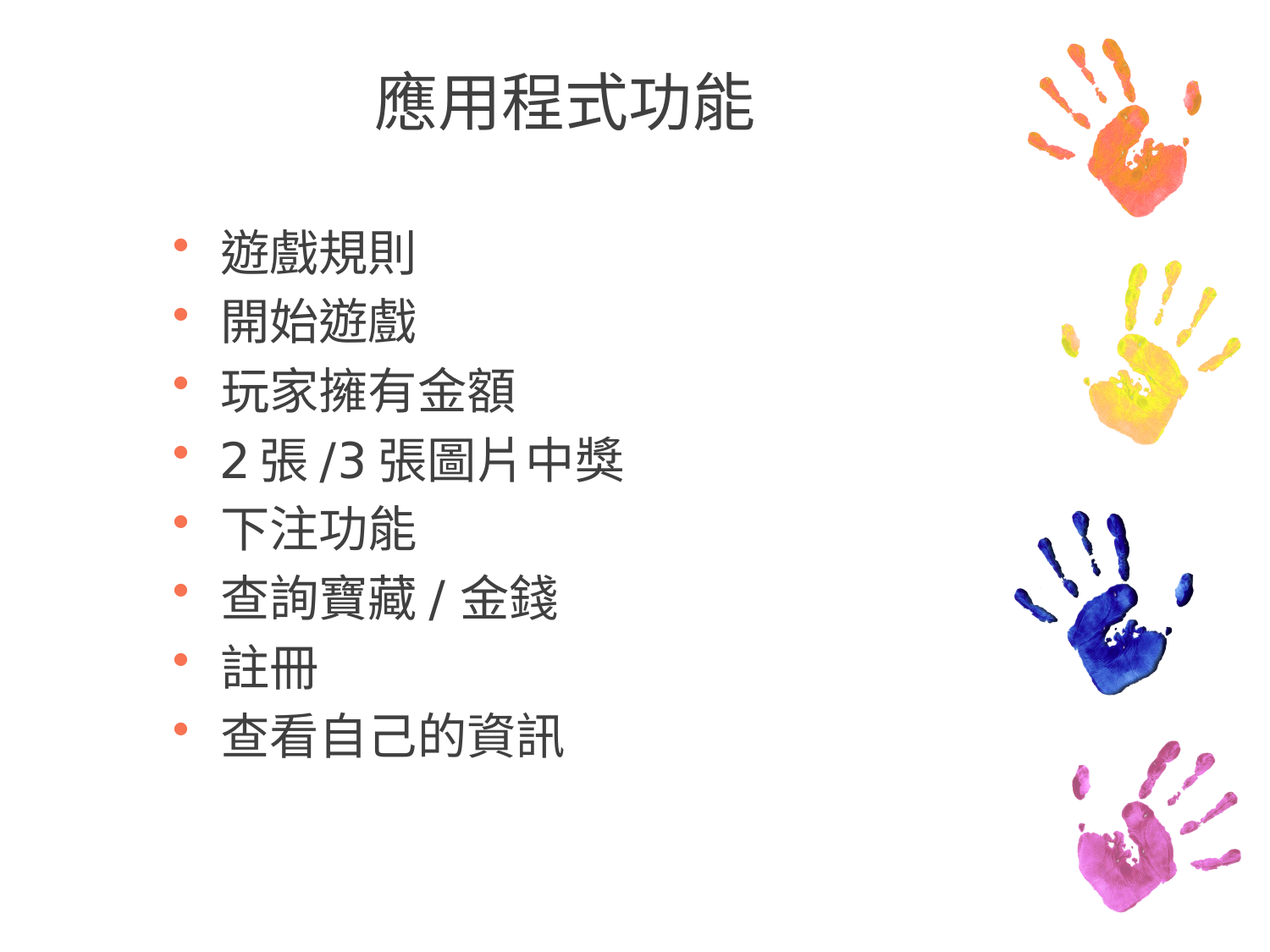

# 應用程式功能

遊戲規則
開始遊戲
玩家擁有金額
2張/3張圖片中獎
下注功能
查詢寶藏/金錢
註冊
查看自己的資訊